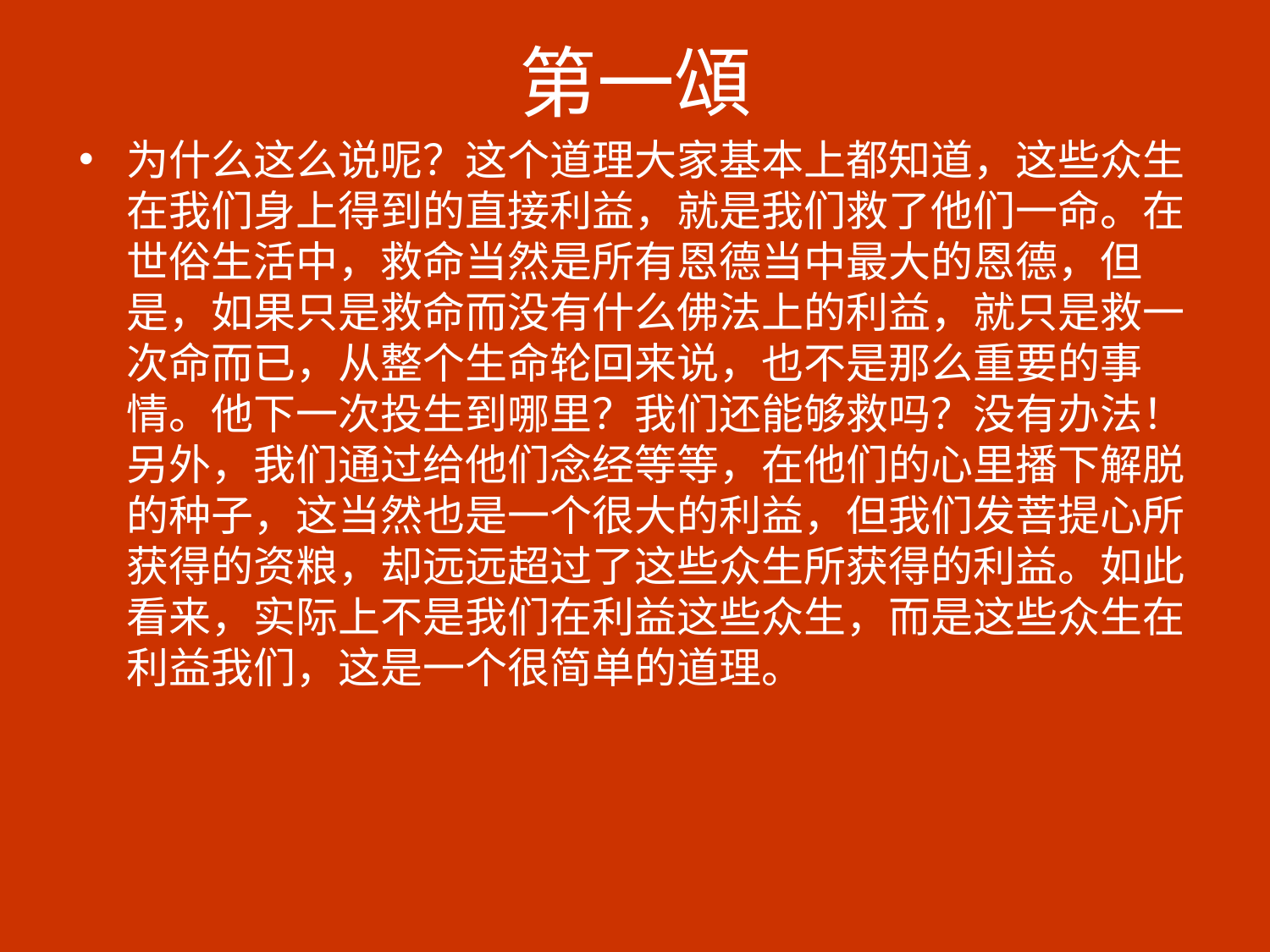

# 第一頌
为什么这么说呢？这个道理大家基本上都知道，这些众生在我们身上得到的直接利益，就是我们救了他们一命。在世俗生活中，救命当然是所有恩德当中最大的恩德，但是，如果只是救命而没有什么佛法上的利益，就只是救一次命而已，从整个生命轮回来说，也不是那么重要的事情。他下一次投生到哪里？我们还能够救吗？没有办法！另外，我们通过给他们念经等等，在他们的心里播下解脱的种子，这当然也是一个很大的利益，但我们发菩提心所获得的资粮，却远远超过了这些众生所获得的利益。如此看来，实际上不是我们在利益这些众生，而是这些众生在利益我们，这是一个很简单的道理。